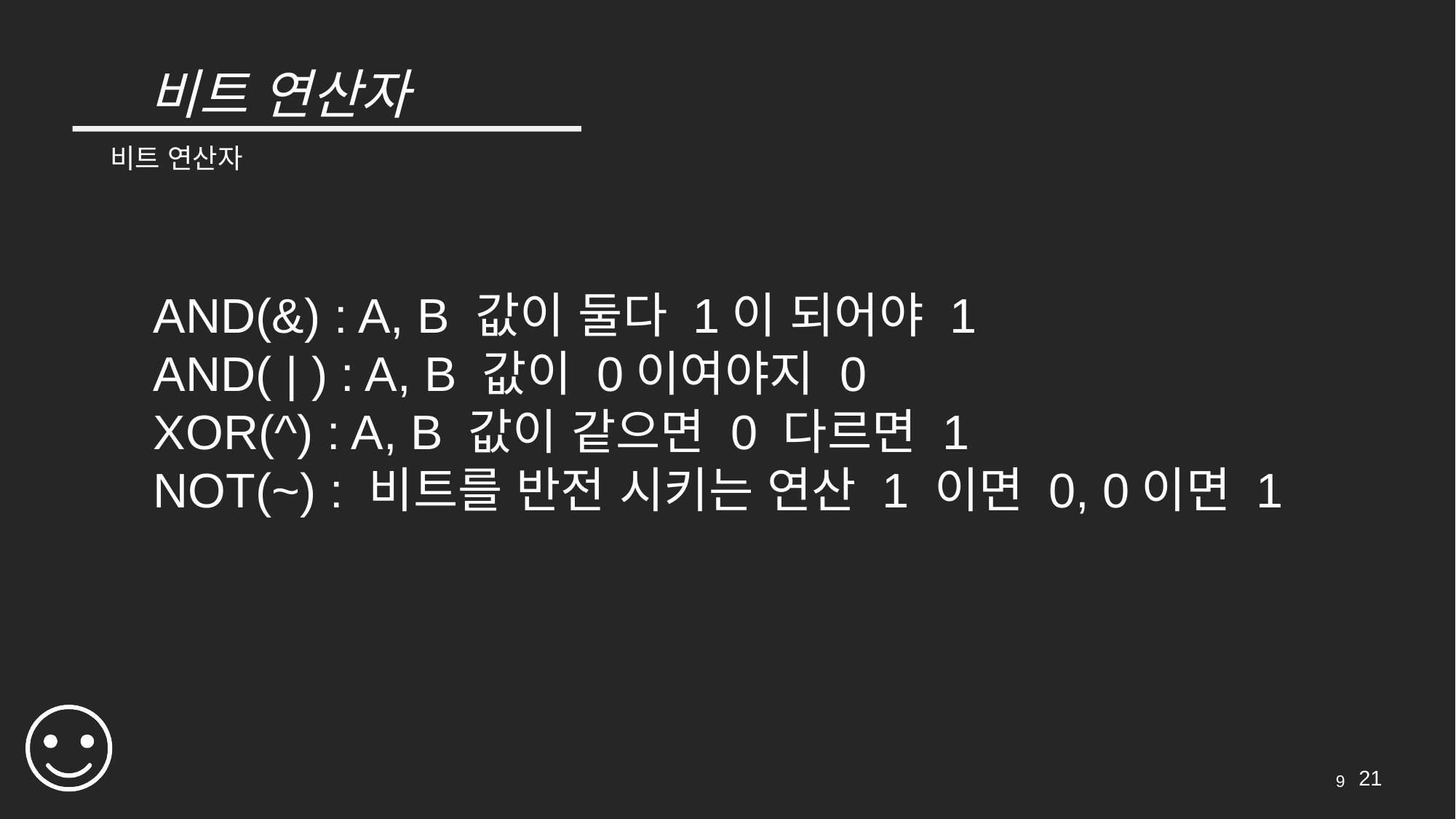

# 비트 연산자

비트 연산자
AND(&) : A, B 값이 둘다 1이 되어야 1
AND( | ) : A, B 값이 0이여야지 0
XOR(^) : A, B 값이 같으면 0 다르면 1
NOT(~) : 비트를 반전 시키는 연산 1 이면 0, 0이면 1
9